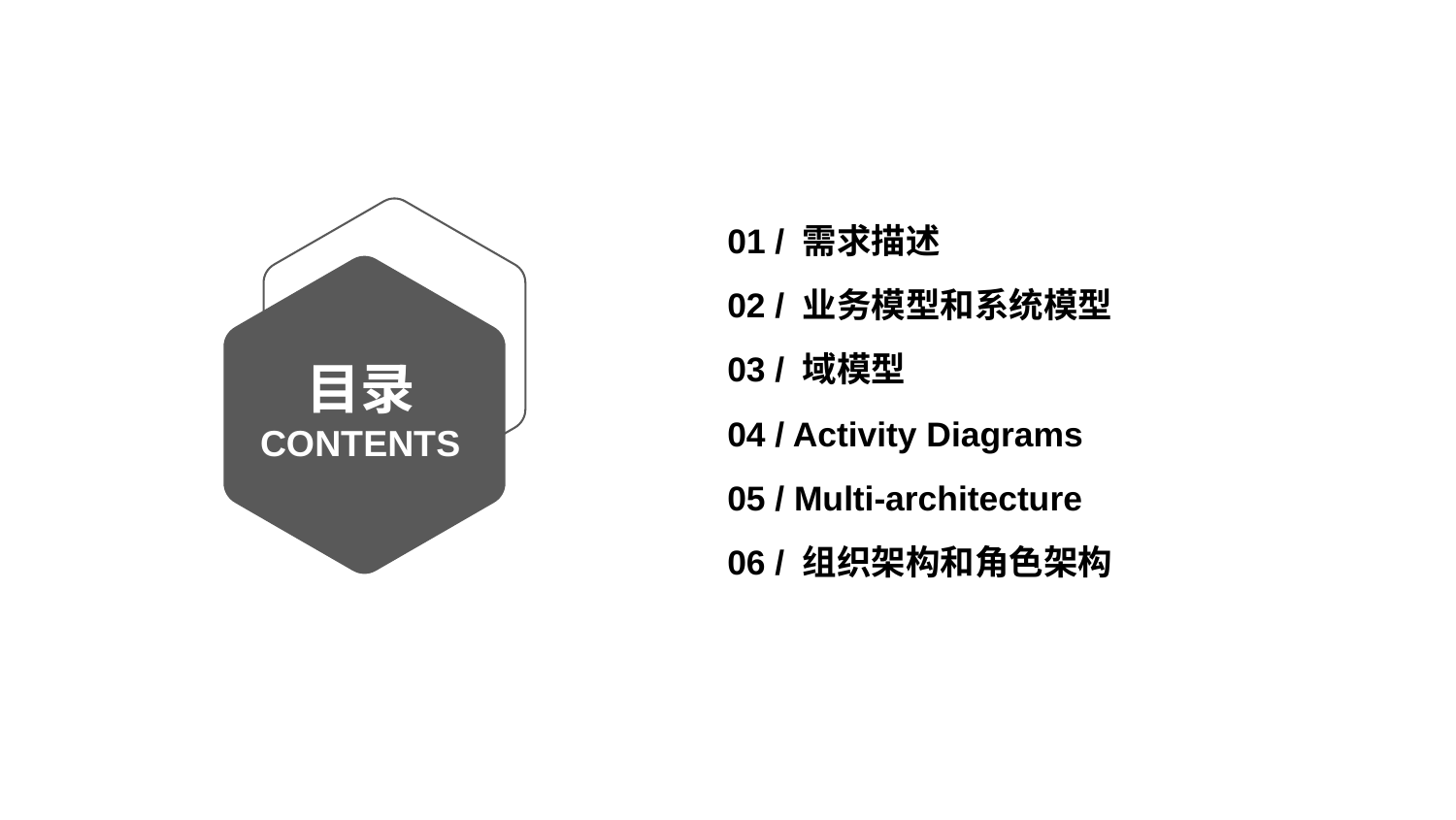

01 / 需求描述

02 / 业务模型和系统模型
03 / 域模型
目录
CONTENTS
04 / Activity Diagrams
05 / Multi-architecture
06 / 组织架构和角色架构